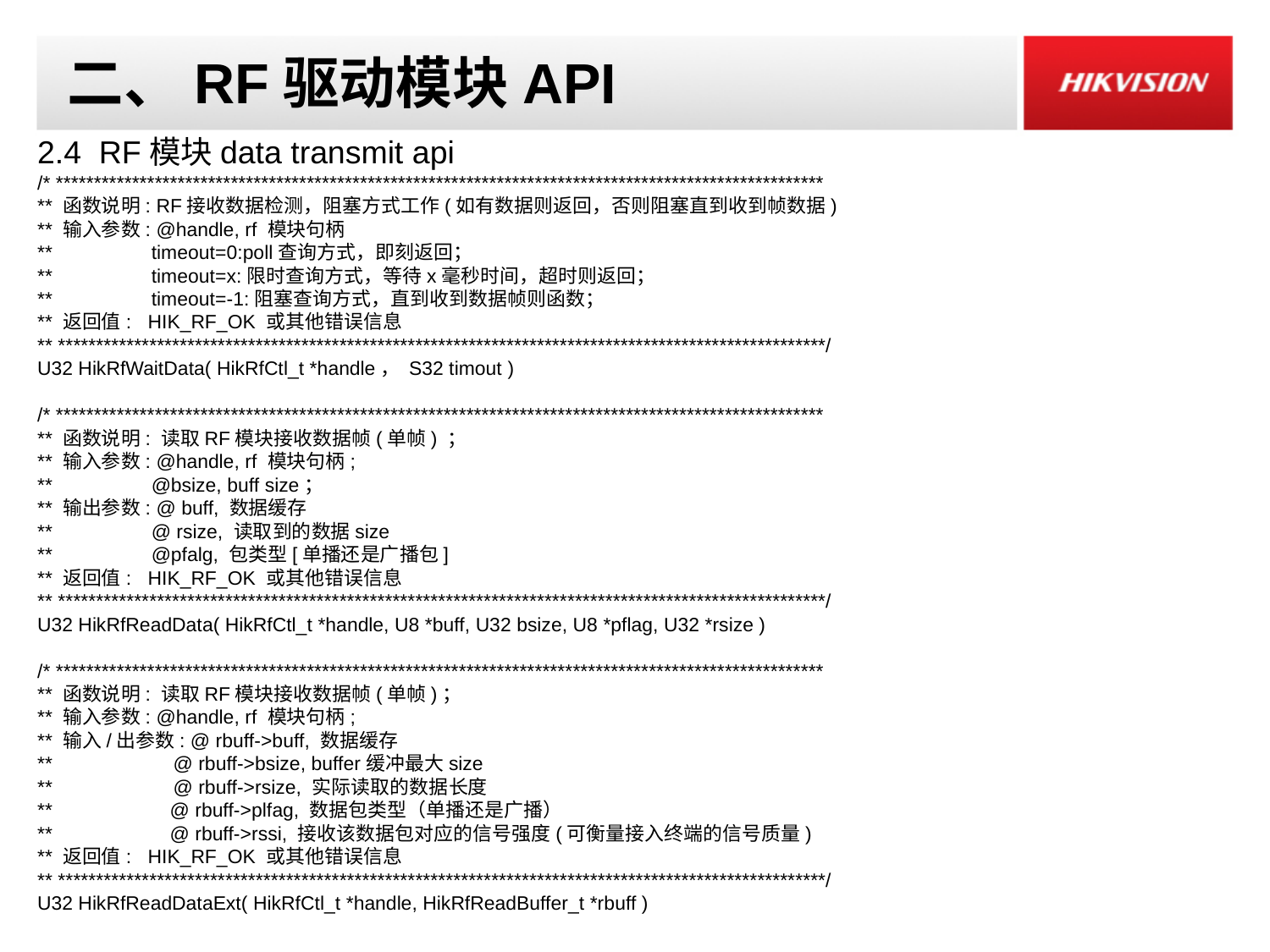

# 二、RF驱动模块API
2.4  RF模块data transmit api
/* *****************************************************************************************************
** 函数说明: RF接收数据检测，阻塞方式工作(如有数据则返回，否则阻塞直到收到帧数据)
** 输入参数: @handle, rf 模块句柄
**                  timeout=0:poll查询方式，即刻返回；
**                  timeout=x:限时查询方式，等待x毫秒时间，超时则返回；
**                  timeout=-1:阻塞查询方式，直到收到数据帧则函数；
** 返回值:   HIK_RF_OK 或其他错误信息
** *****************************************************************************************************/
U32 HikRfWaitData( HikRfCtl_t *handle， S32 timout )

/* *****************************************************************************************************
** 函数说明: 读取RF模块接收数据帧(单帧) ；
** 输入参数: @handle, rf 模块句柄;
**                  @bsize, buff size；
** 输出参数: @ buff, 数据缓存
**                  @ rsize, 读取到的数据size
**                  @pfalg, 包类型[单播还是广播包]
** 返回值:   HIK_RF_OK 或其他错误信息
** *****************************************************************************************************/
U32 HikRfReadData( HikRfCtl_t *handle, U8 *buff, U32 bsize, U8 *pflag, U32 *rsize )

/* *****************************************************************************************************
** 函数说明: 读取RF模块接收数据帧(单帧)；
** 输入参数: @handle, rf 模块句柄;
** 输入/出参数: @ rbuff->buff, 数据缓存
**                      @ rbuff->bsize, buffer缓冲最大size
**                      @ rbuff->rsize, 实际读取的数据长度
** 	 @ rbuff->plfag, 数据包类型（单播还是广播）
** 	 @ rbuff->rssi, 接收该数据包对应的信号强度(可衡量接入终端的信号质量)
** 返回值:   HIK_RF_OK 或其他错误信息
** *****************************************************************************************************/
U32 HikRfReadDataExt( HikRfCtl_t *handle, HikRfReadBuffer_t *rbuff )